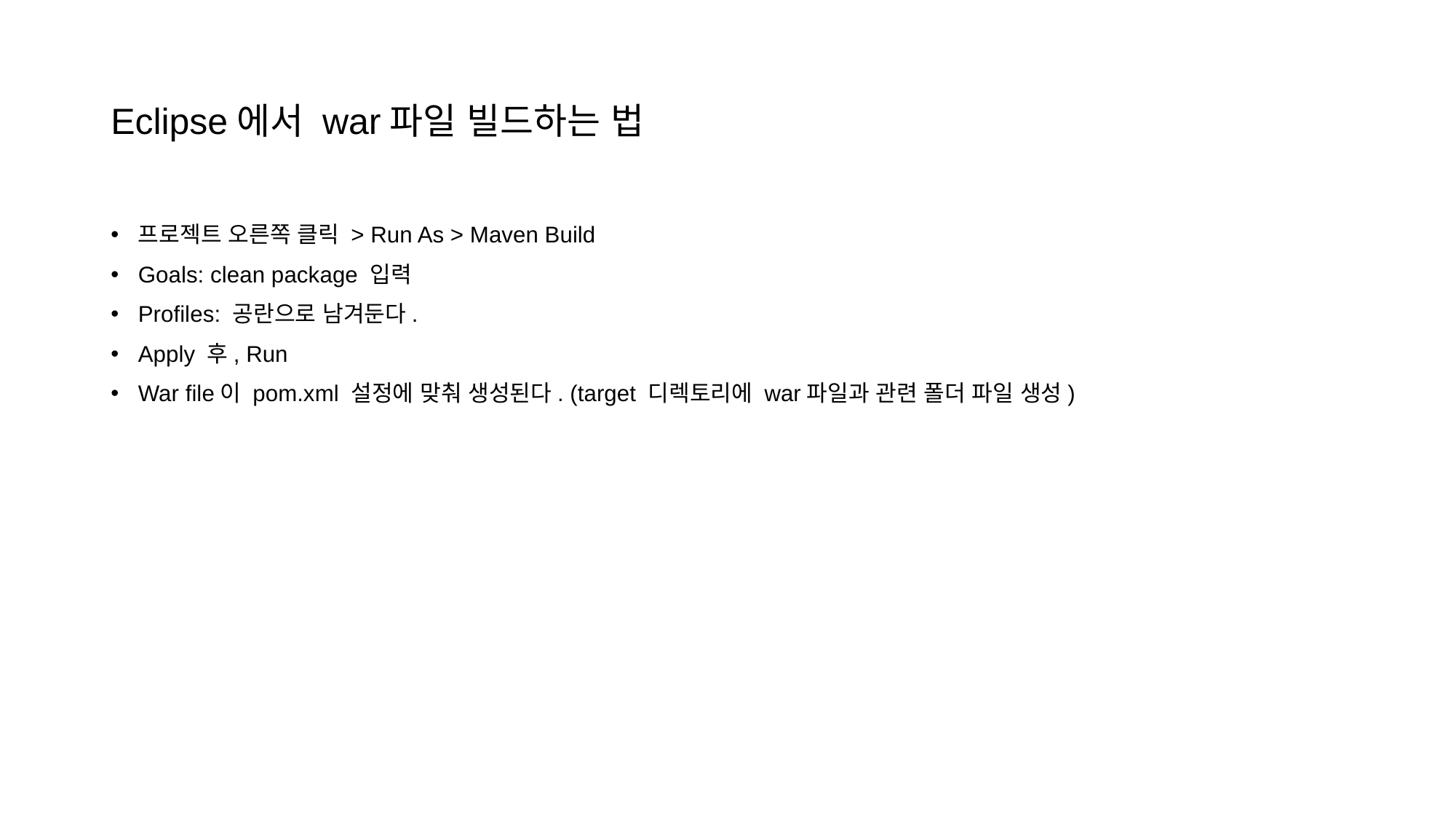

# Eclipse에서 war파일 빌드하는 법
프로젝트 오른쪽 클릭 > Run As > Maven Build
Goals: clean package 입력
Profiles: 공란으로 남겨둔다.
Apply 후, Run
War file이 pom.xml 설정에 맞춰 생성된다. (target 디렉토리에 war파일과 관련 폴더 파일 생성)